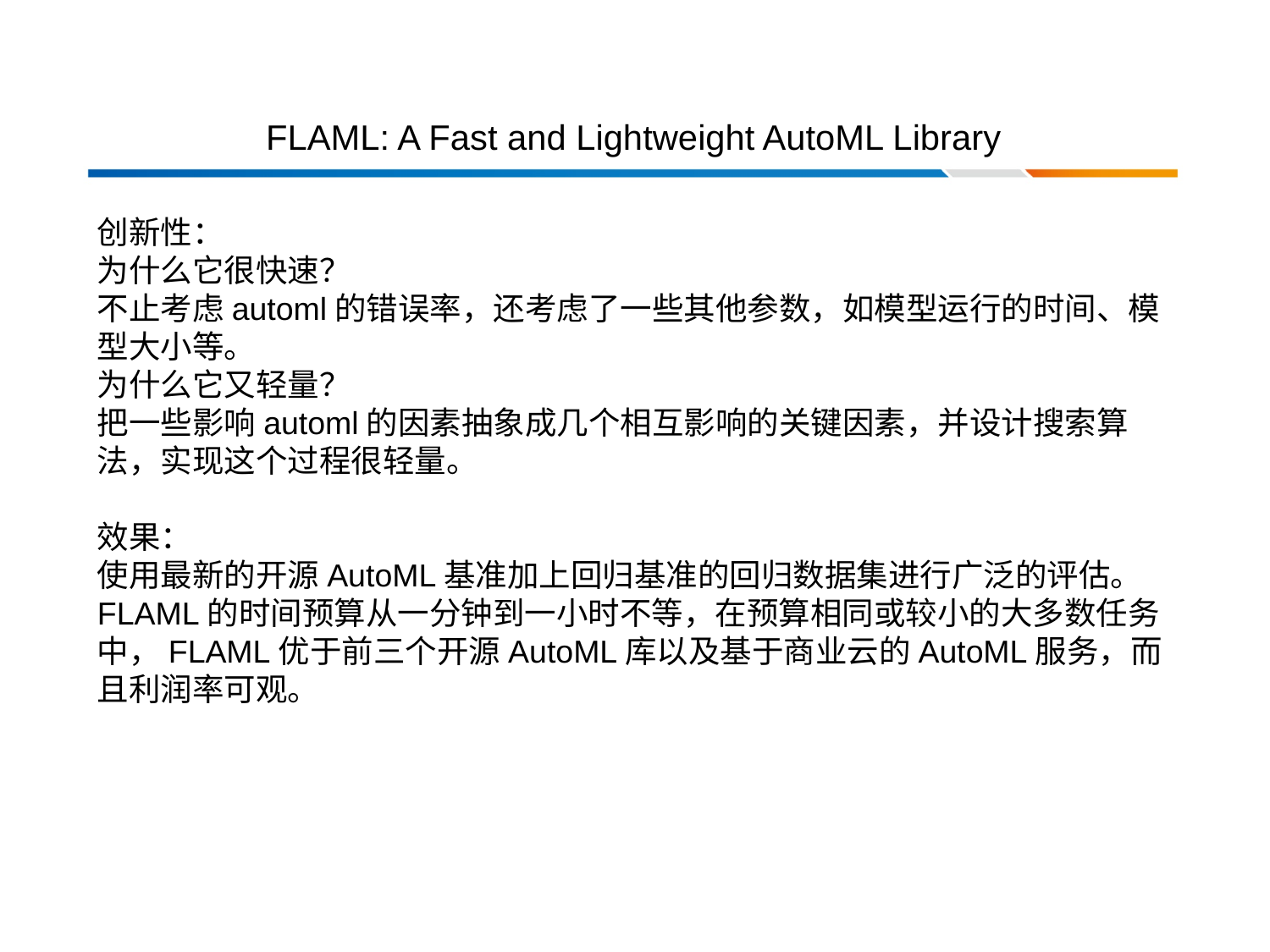

# FLAML: A Fast and Lightweight AutoML Library
创新性：
为什么它很快速？
不止考虑automl的错误率，还考虑了一些其他参数，如模型运行的时间、模型大小等。
为什么它又轻量？
把一些影响automl的因素抽象成几个相互影响的关键因素，并设计搜索算法，实现这个过程很轻量。

效果：
使用最新的开源AutoML基准加上回归基准的回归数据集进行广泛的评估。 FLAML的时间预算从一分钟到一小时不等，在预算相同或较小的大多数任务中，FLAML优于前三个开源AutoML库以及基于商业云的AutoML服务，而且利润率可观。